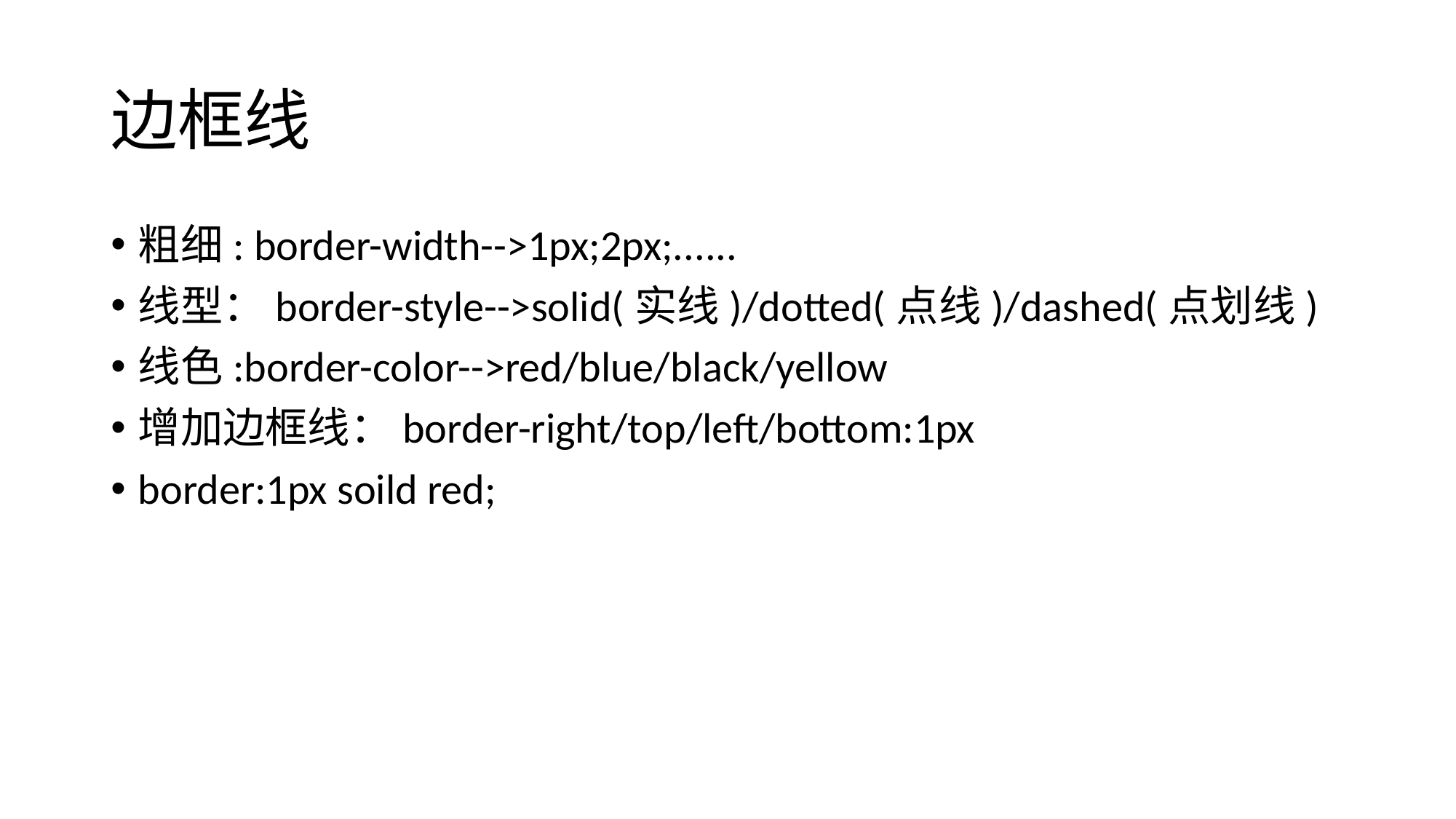

# 边框线
粗细: border-width-->1px;2px;......
线型：border-style-->solid(实线)/dotted(点线)/dashed(点划线)
线色:border-color-->red/blue/black/yellow
增加边框线：border-right/top/left/bottom:1px
border:1px soild red;